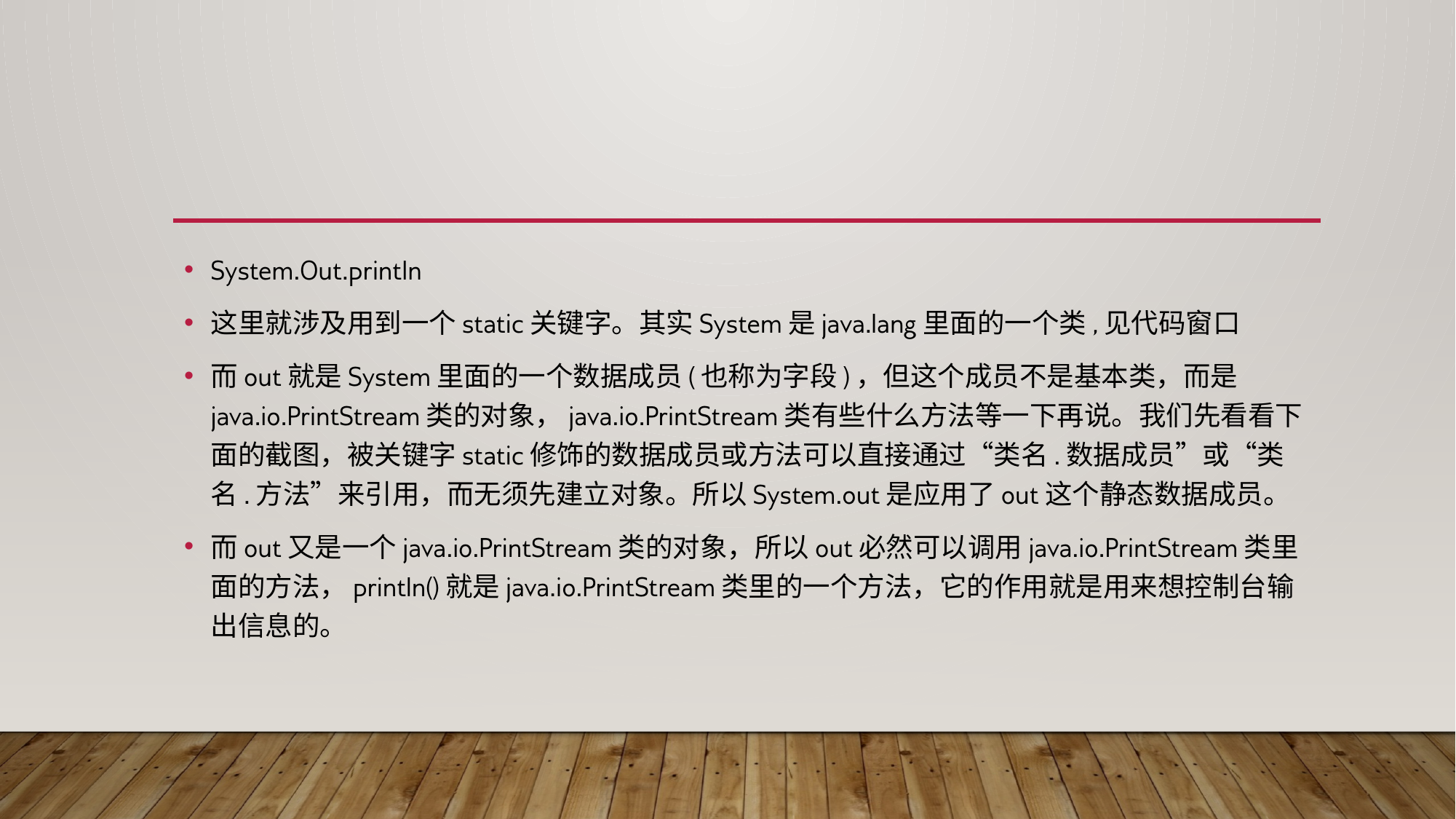

#
System.Out.printIn
这里就涉及用到一个static关键字。其实System是java.lang里面的一个类,见代码窗口
而out就是System里面的一个数据成员(也称为字段)，但这个成员不是基本类，而是java.io.PrintStream类的对象，java.io.PrintStream类有些什么方法等一下再说。我们先看看下面的截图，被关键字static修饰的数据成员或方法可以直接通过“类名.数据成员”或“类名.方法”来引用，而无须先建立对象。所以System.out是应用了out这个静态数据成员。
而out又是一个java.io.PrintStream类的对象，所以out必然可以调用java.io.PrintStream类里面的方法，println()就是java.io.PrintStream类里的一个方法，它的作用就是用来想控制台输出信息的。